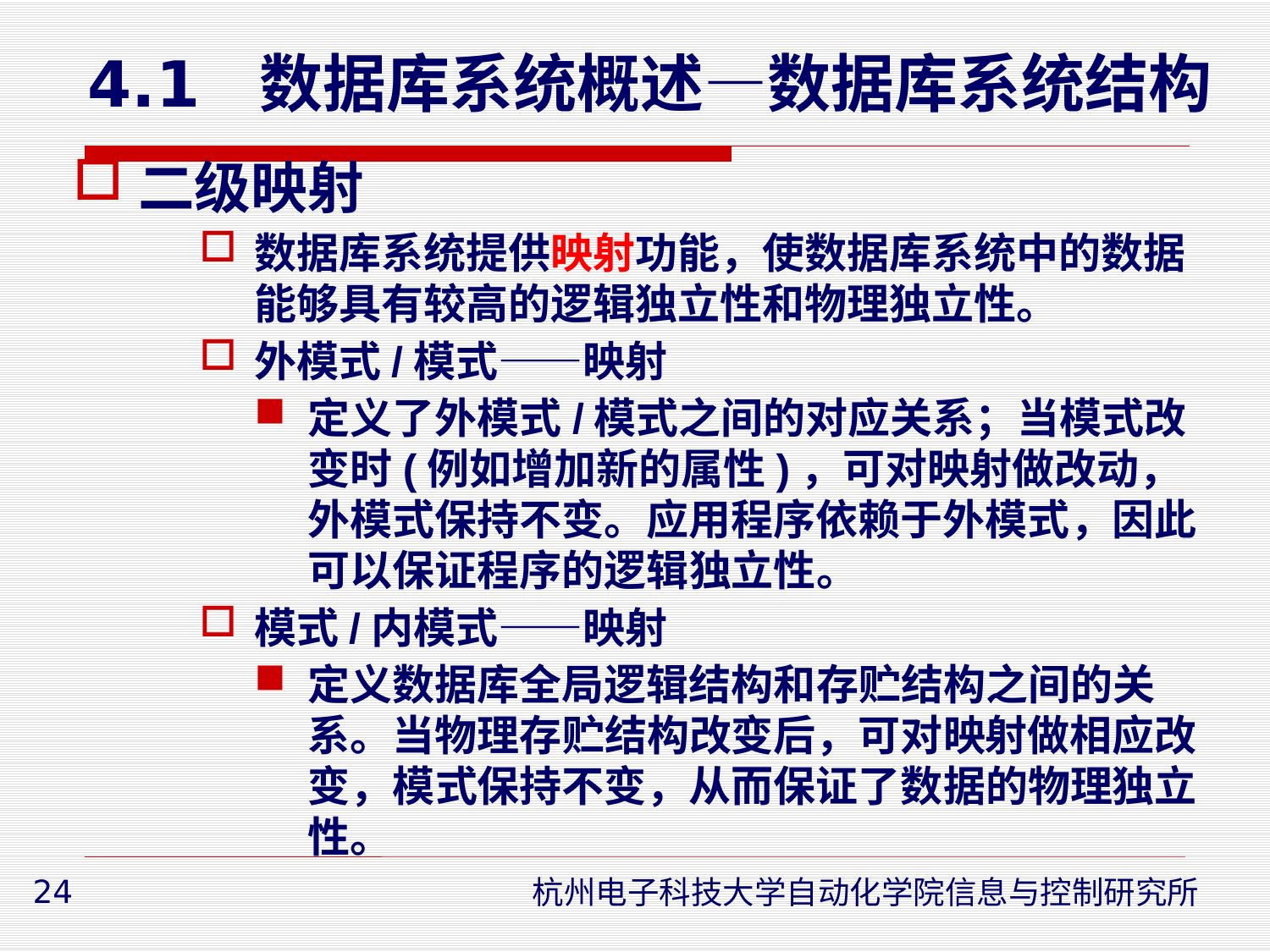

# 4.1  数据库系统概述—数据库系统结构
二级映射
数据库系统提供映射功能，使数据库系统中的数据能够具有较高的逻辑独立性和物理独立性。
外模式/模式——映射
定义了外模式/模式之间的对应关系；当模式改变时(例如增加新的属性)，可对映射做改动，外模式保持不变。应用程序依赖于外模式，因此可以保证程序的逻辑独立性。
模式/内模式——映射
定义数据库全局逻辑结构和存贮结构之间的关系。当物理存贮结构改变后，可对映射做相应改变，模式保持不变，从而保证了数据的物理独立性。